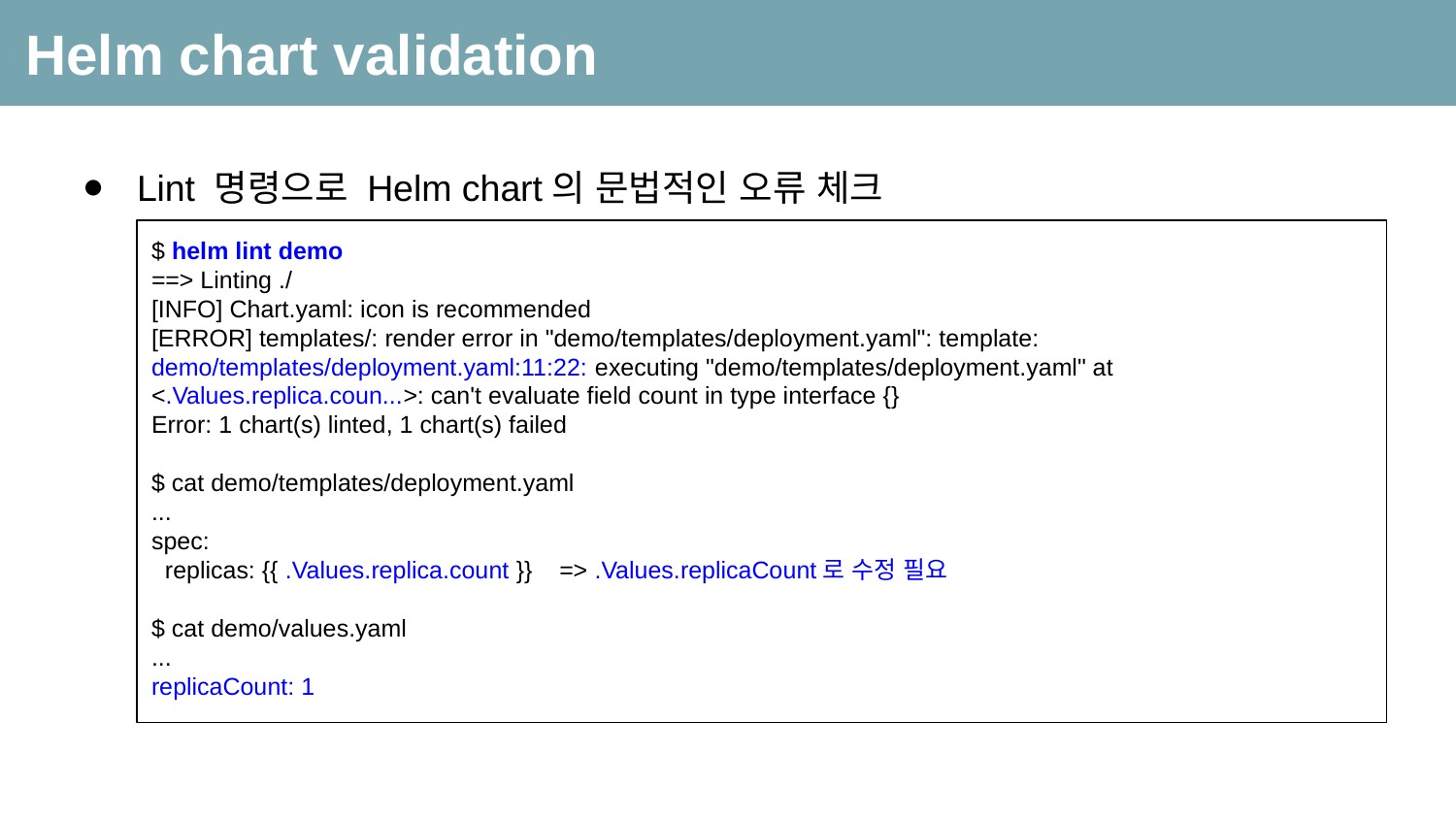

Helm chart validation
Lint 명령으로 Helm chart의 문법적인 오류 체크
$ helm lint demo
==> Linting ./
[INFO] Chart.yaml: icon is recommended
[ERROR] templates/: render error in "demo/templates/deployment.yaml": template: demo/templates/deployment.yaml:11:22: executing "demo/templates/deployment.yaml" at <.Values.replica.coun...>: can't evaluate field count in type interface {}
Error: 1 chart(s) linted, 1 chart(s) failed

$ cat demo/templates/deployment.yaml
...
spec:
  replicas: {{ .Values.replica.count }}    => .Values.replicaCount로 수정 필요
$ cat demo/values.yaml
...
replicaCount: 1